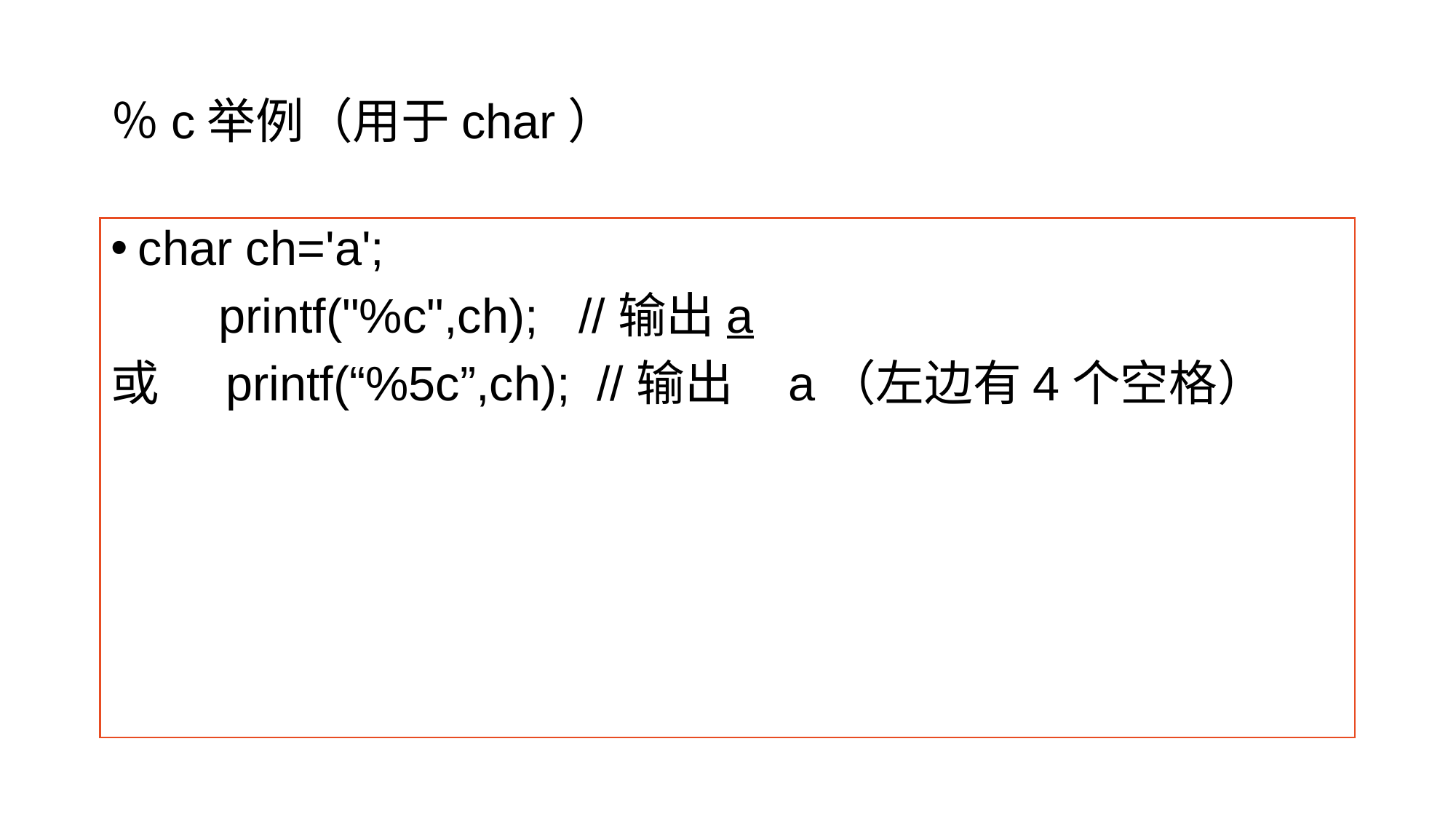

# ％c举例（用于char）
char ch='a';
        printf("%c",ch);   //输出a
或     printf(“%5c”,ch);  //输出    a（左边有4个空格）